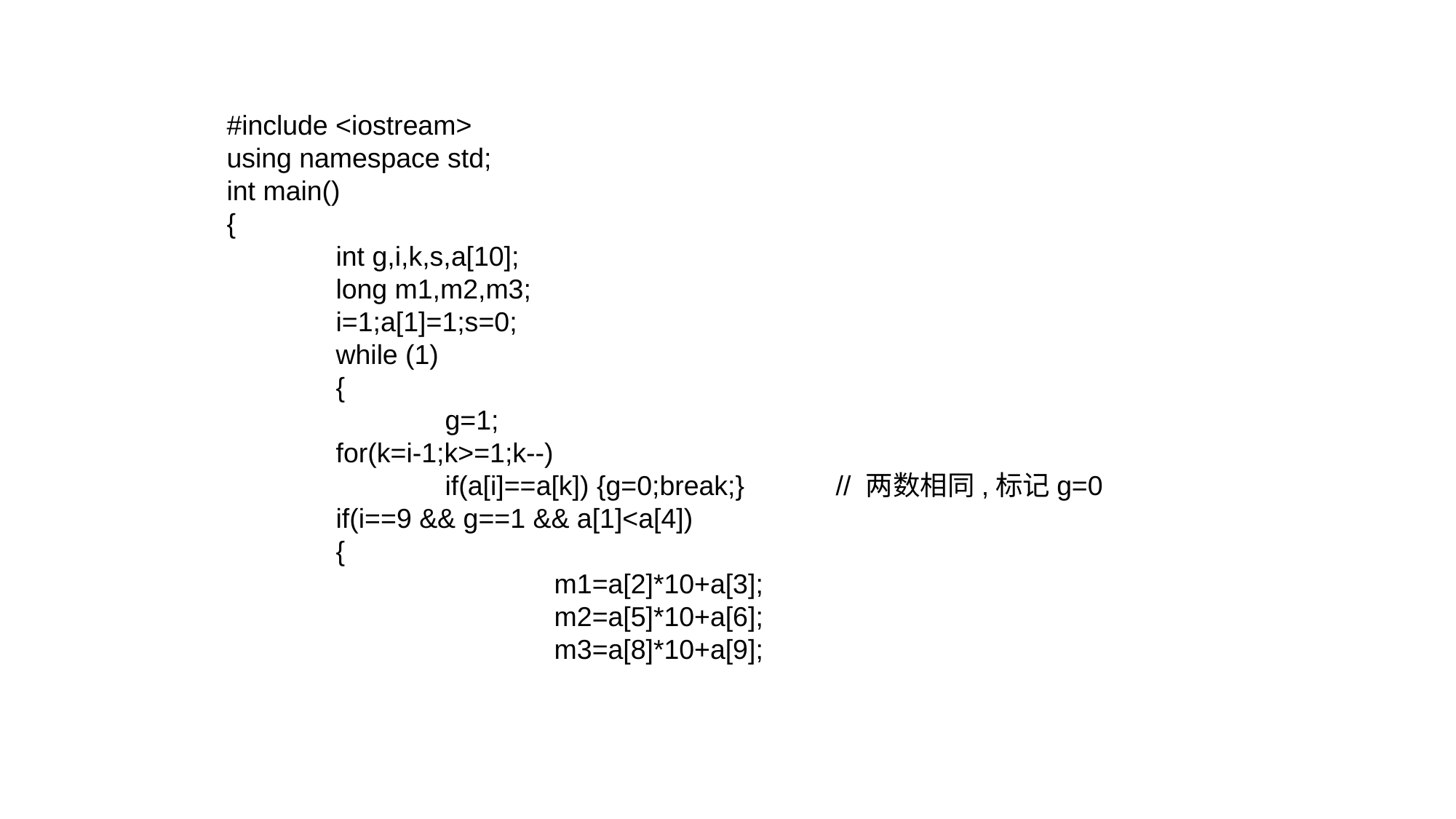

#include <iostream>
using namespace std;
int main()
{
	int g,i,k,s,a[10];
 	long m1,m2,m3;
	i=1;a[1]=1;s=0;
	while (1)
   	{
		g=1;
    	for(k=i-1;k>=1;k--)
      		if(a[i]==a[k]) {g=0;break;}            // 两数相同,标记g=0
    	if(i==9 && g==1 && a[1]<a[4])
     	{
		 	m1=a[2]*10+a[3];
			m2=a[5]*10+a[6];
			m3=a[8]*10+a[9];